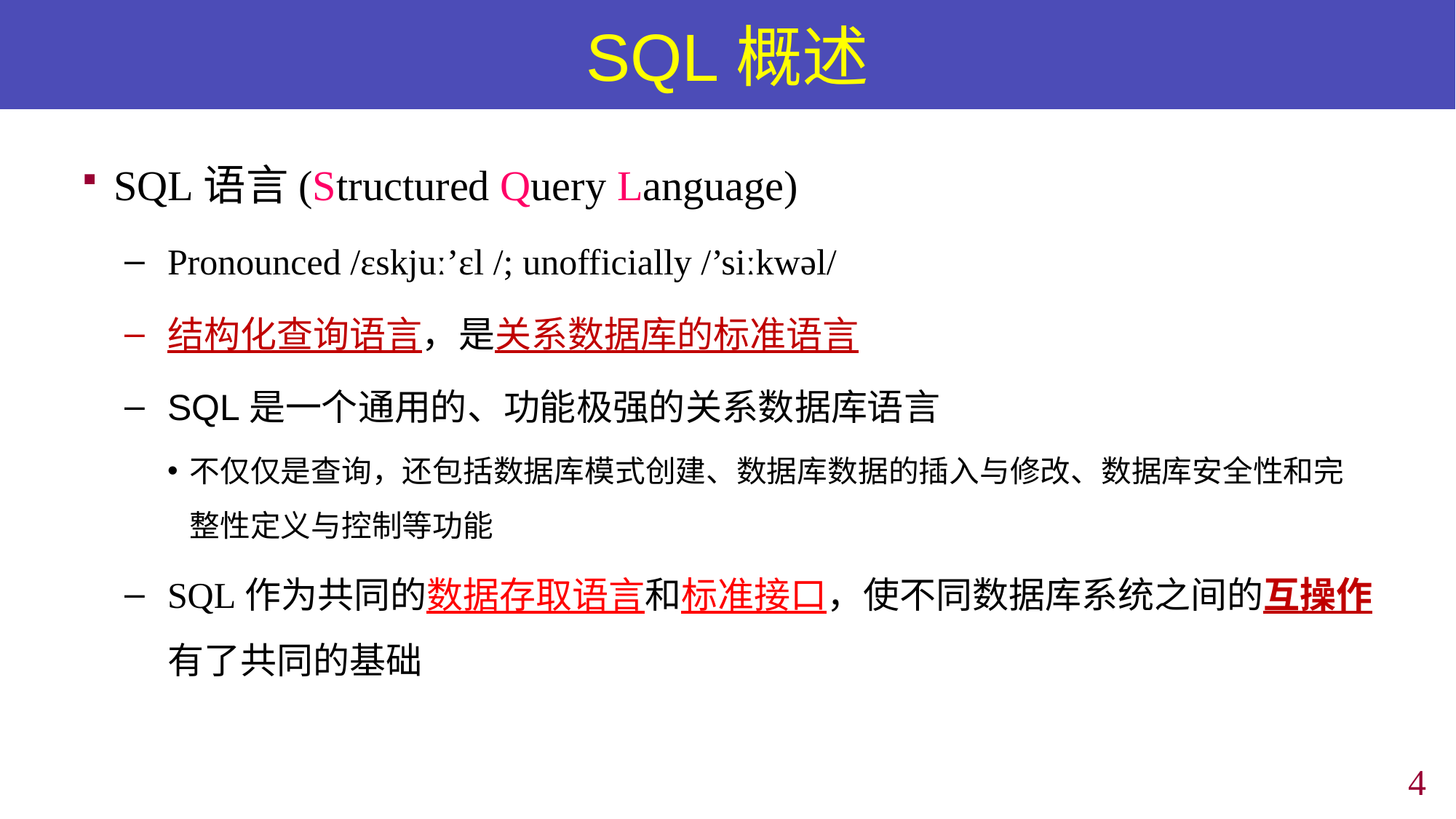

# SQL概述
SQL语言(Structured Query Language)
Pronounced /ɛskjuː’ɛl /; unofficially /’siːkwəl/
结构化查询语言，是关系数据库的标准语言
SQL是一个通用的、功能极强的关系数据库语言
不仅仅是查询，还包括数据库模式创建、数据库数据的插入与修改、数据库安全性和完整性定义与控制等功能
SQL作为共同的数据存取语言和标准接口，使不同数据库系统之间的互操作有了共同的基础
4